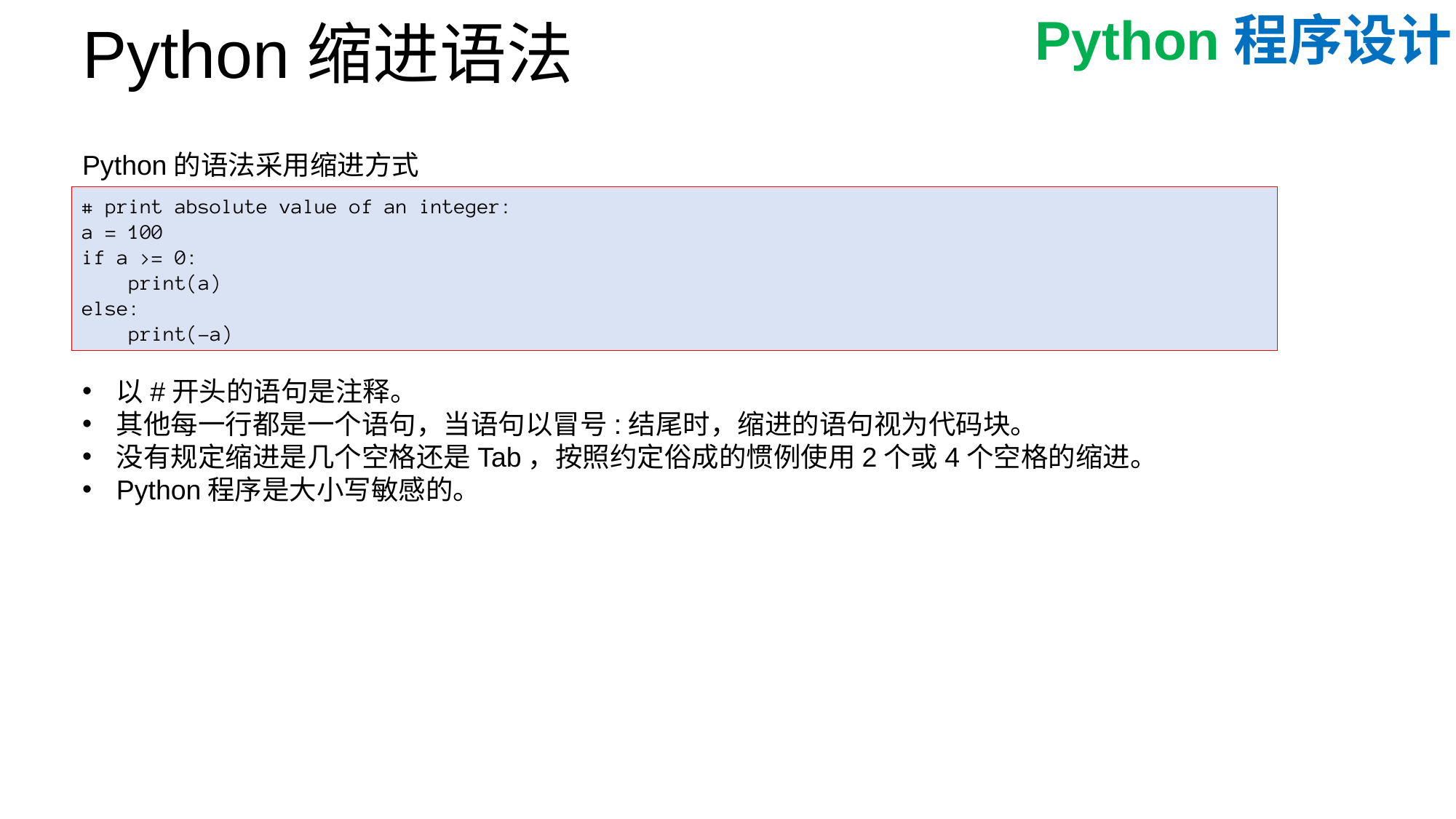

# Python缩进语法
Python的语法采用缩进方式
# print absolute value of an integer:
a = 100
if a >= 0:
    print(a)
else:
    print(-a)
以#开头的语句是注释。
其他每一行都是一个语句，当语句以冒号:结尾时，缩进的语句视为代码块。
没有规定缩进是几个空格还是Tab，按照约定俗成的惯例使用2个或4个空格的缩进。
Python程序是大小写敏感的。
9